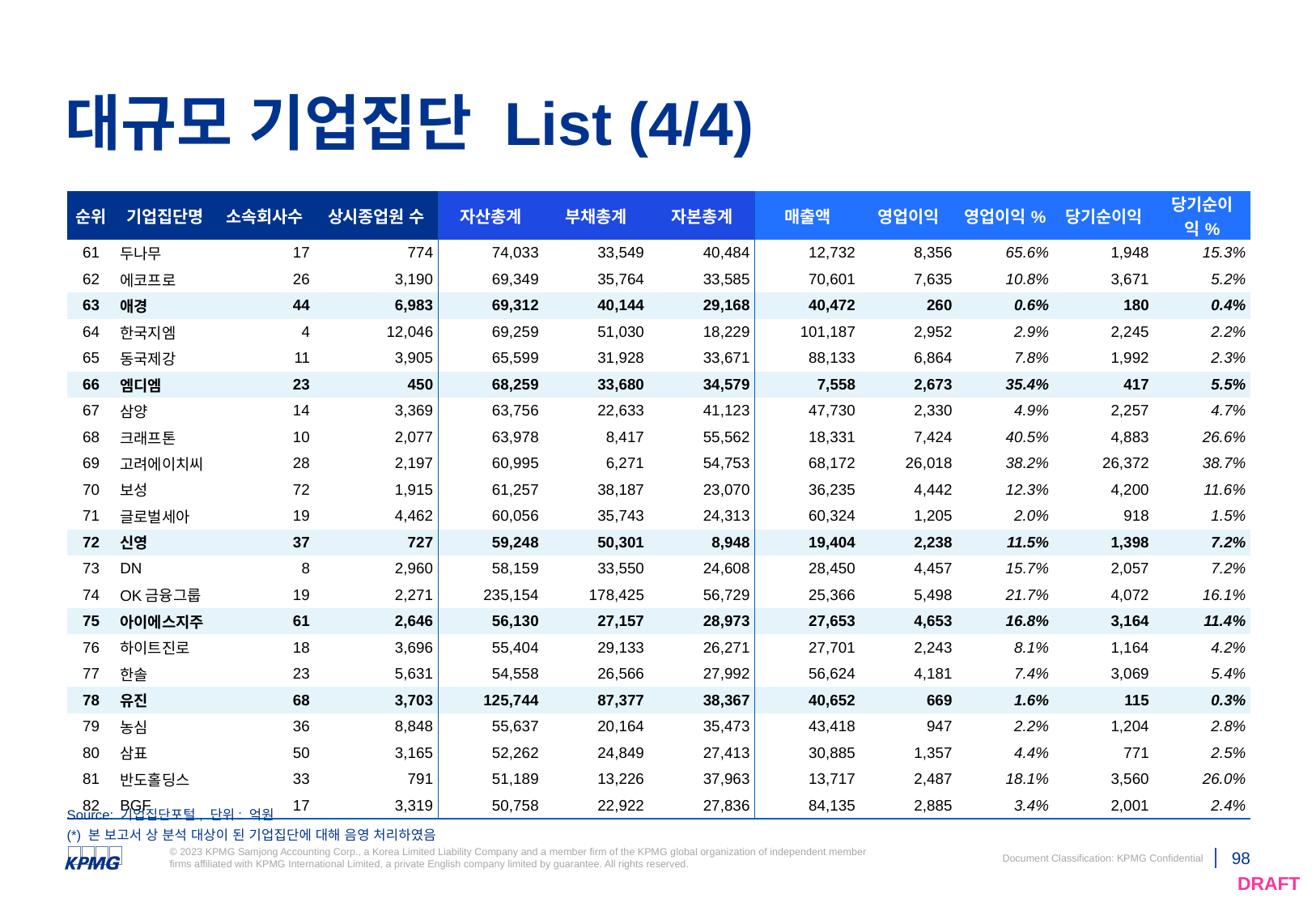

Left
2/3 text box
50-50
text box
Second text column
Right
Call-out box.
# 대규모 기업집단 List (4/4)

Strap-line
| 순위 | 기업집단명 | 소속회사수 | 상시종업원 수 | 자산총계 | 부채총계 | 자본총계 | 매출액 | 영업이익 | 영업이익% | 당기순이익 | 당기순이익% |
| --- | --- | --- | --- | --- | --- | --- | --- | --- | --- | --- | --- |
| 61 | 두나무 | 17 | 774 | 74,033 | 33,549 | 40,484 | 12,732 | 8,356 | 65.6% | 1,948 | 15.3% |
| 62 | 에코프로 | 26 | 3,190 | 69,349 | 35,764 | 33,585 | 70,601 | 7,635 | 10.8% | 3,671 | 5.2% |
| 63 | 애경 | 44 | 6,983 | 69,312 | 40,144 | 29,168 | 40,472 | 260 | 0.6% | 180 | 0.4% |
| 64 | 한국지엠 | 4 | 12,046 | 69,259 | 51,030 | 18,229 | 101,187 | 2,952 | 2.9% | 2,245 | 2.2% |
| 65 | 동국제강 | 11 | 3,905 | 65,599 | 31,928 | 33,671 | 88,133 | 6,864 | 7.8% | 1,992 | 2.3% |
| 66 | 엠디엠 | 23 | 450 | 68,259 | 33,680 | 34,579 | 7,558 | 2,673 | 35.4% | 417 | 5.5% |
| 67 | 삼양 | 14 | 3,369 | 63,756 | 22,633 | 41,123 | 47,730 | 2,330 | 4.9% | 2,257 | 4.7% |
| 68 | 크래프톤 | 10 | 2,077 | 63,978 | 8,417 | 55,562 | 18,331 | 7,424 | 40.5% | 4,883 | 26.6% |
| 69 | 고려에이치씨 | 28 | 2,197 | 60,995 | 6,271 | 54,753 | 68,172 | 26,018 | 38.2% | 26,372 | 38.7% |
| 70 | 보성 | 72 | 1,915 | 61,257 | 38,187 | 23,070 | 36,235 | 4,442 | 12.3% | 4,200 | 11.6% |
| 71 | 글로벌세아 | 19 | 4,462 | 60,056 | 35,743 | 24,313 | 60,324 | 1,205 | 2.0% | 918 | 1.5% |
| 72 | 신영 | 37 | 727 | 59,248 | 50,301 | 8,948 | 19,404 | 2,238 | 11.5% | 1,398 | 7.2% |
| 73 | DN | 8 | 2,960 | 58,159 | 33,550 | 24,608 | 28,450 | 4,457 | 15.7% | 2,057 | 7.2% |
| 74 | OK금융그룹 | 19 | 2,271 | 235,154 | 178,425 | 56,729 | 25,366 | 5,498 | 21.7% | 4,072 | 16.1% |
| 75 | 아이에스지주 | 61 | 2,646 | 56,130 | 27,157 | 28,973 | 27,653 | 4,653 | 16.8% | 3,164 | 11.4% |
| 76 | 하이트진로 | 18 | 3,696 | 55,404 | 29,133 | 26,271 | 27,701 | 2,243 | 8.1% | 1,164 | 4.2% |
| 77 | 한솔 | 23 | 5,631 | 54,558 | 26,566 | 27,992 | 56,624 | 4,181 | 7.4% | 3,069 | 5.4% |
| 78 | 유진 | 68 | 3,703 | 125,744 | 87,377 | 38,367 | 40,652 | 669 | 1.6% | 115 | 0.3% |
| 79 | 농심 | 36 | 8,848 | 55,637 | 20,164 | 35,473 | 43,418 | 947 | 2.2% | 1,204 | 2.8% |
| 80 | 삼표 | 50 | 3,165 | 52,262 | 24,849 | 27,413 | 30,885 | 1,357 | 4.4% | 771 | 2.5% |
| 81 | 반도홀딩스 | 33 | 791 | 51,189 | 13,226 | 37,963 | 13,717 | 2,487 | 18.1% | 3,560 | 26.0% |
| 82 | BGF | 17 | 3,319 | 50,758 | 22,922 | 27,836 | 84,135 | 2,885 | 3.4% | 2,001 | 2.4% |
First level
Second level
Third level
Fourth level
Fifth level
Table/ chart
Text box/chart
First item
Second item
Third item
Text box/chart
Source: 기업집단포털, 단위: 억원
(*) 본 보고서 상 분석 대상이 된 기업집단에 대해 음영 처리하였음